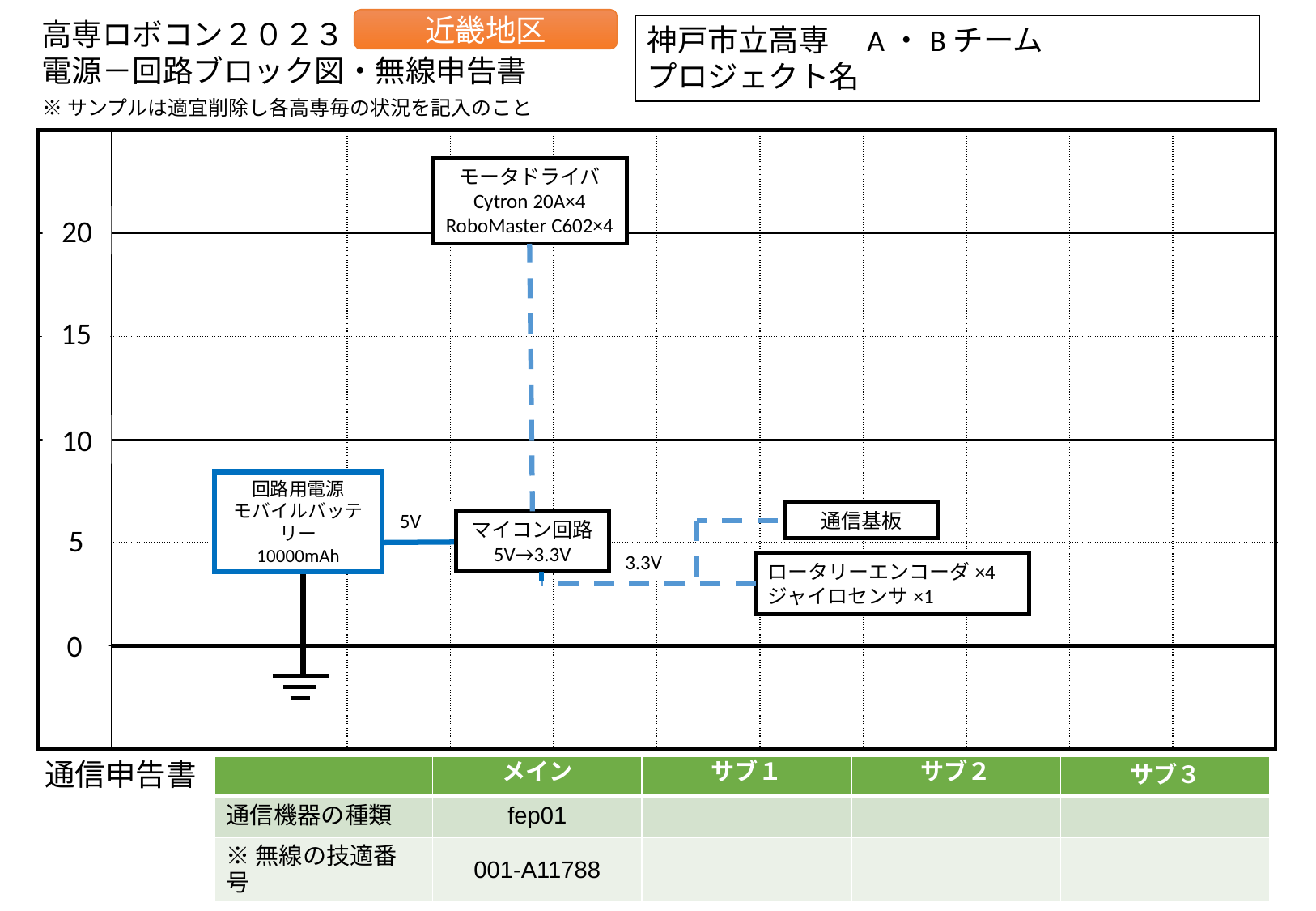

近畿地区
神戸市立高専　A・Bチーム
プロジェクト名
モータドライバ
Cytron 20A×4
RoboMaster C602×4

回路用電源
モバイルバッテリー
10000mAh

5V
通信基板
マイコン回路
5V→3.3V
3.3V
ロータリーエンコーダ×4
ジャイロセンサ×1
|  | メイン | サブ１ | サブ２ | サブ３ |
| --- | --- | --- | --- | --- |
| 通信機器の種類 | fep01 |  |  |  |
| ※無線の技適番号 | 001-A11788 |  |  |  |